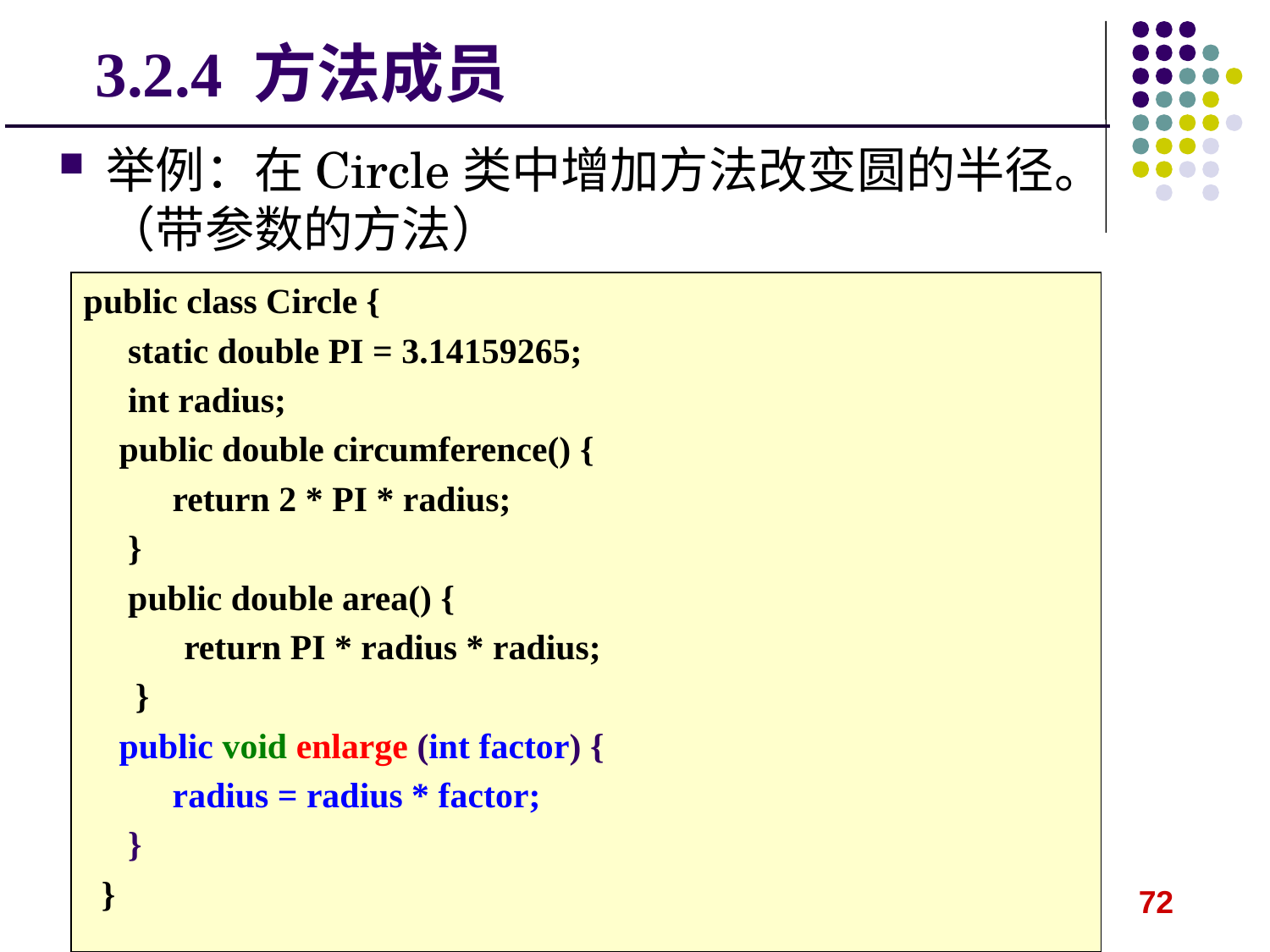

# 3.2.4 方法成员
举例：在Circle类中增加方法改变圆的半径。（带参数的方法）

public class Circle {
     static double PI = 3.14159265;
     int radius;
    public double circumference() {
          return 2 * PI * radius;
     }
     public double area() {
    　  return PI * radius * radius;
　 }
    public void enlarge (int factor) {
          radius = radius * factor;
     }
  }